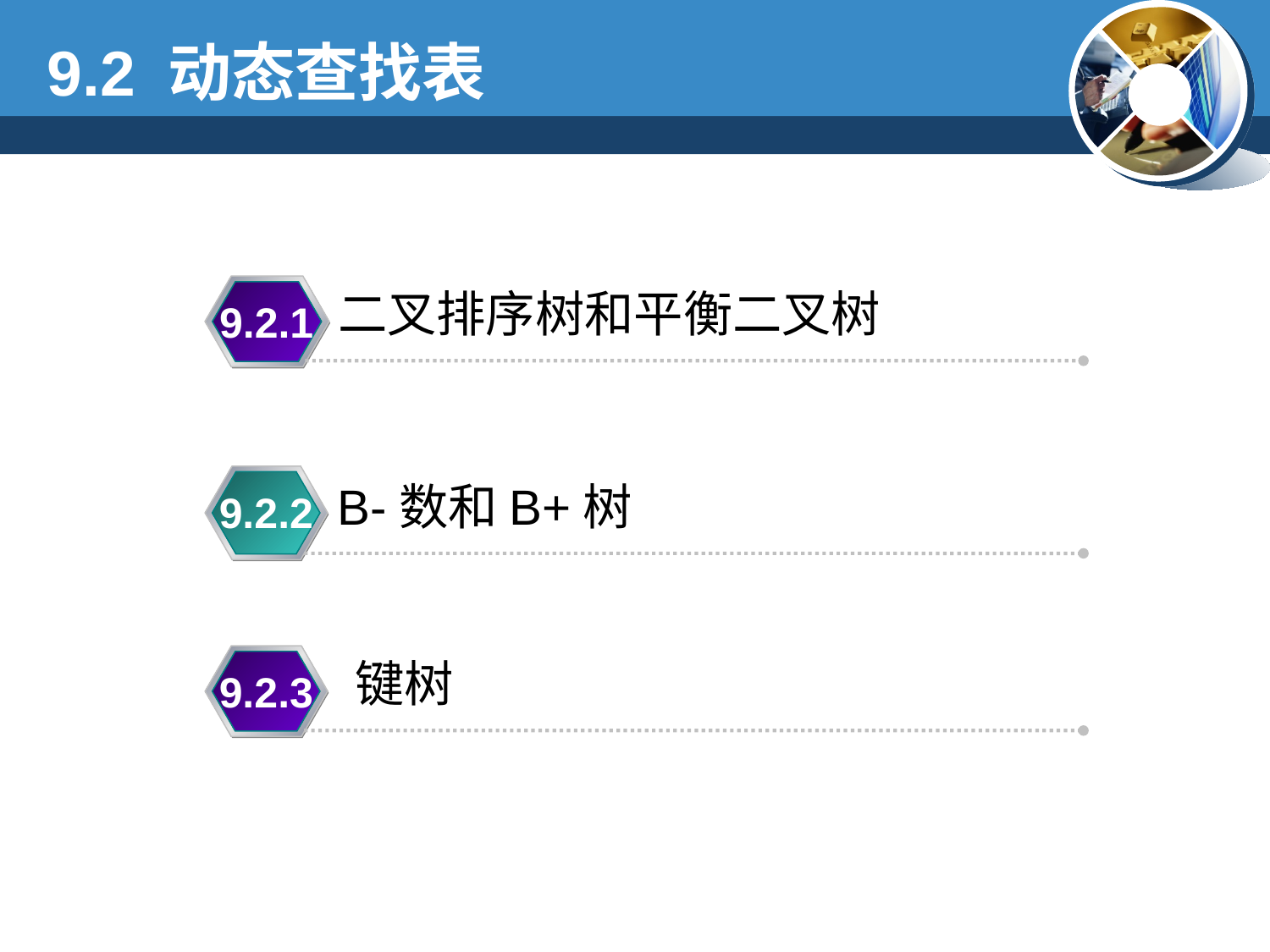

9.2 动态查找表

二叉排序树和平衡二叉树
9.2.1

B-数和B+树
9.2.2

键树
9.2.3